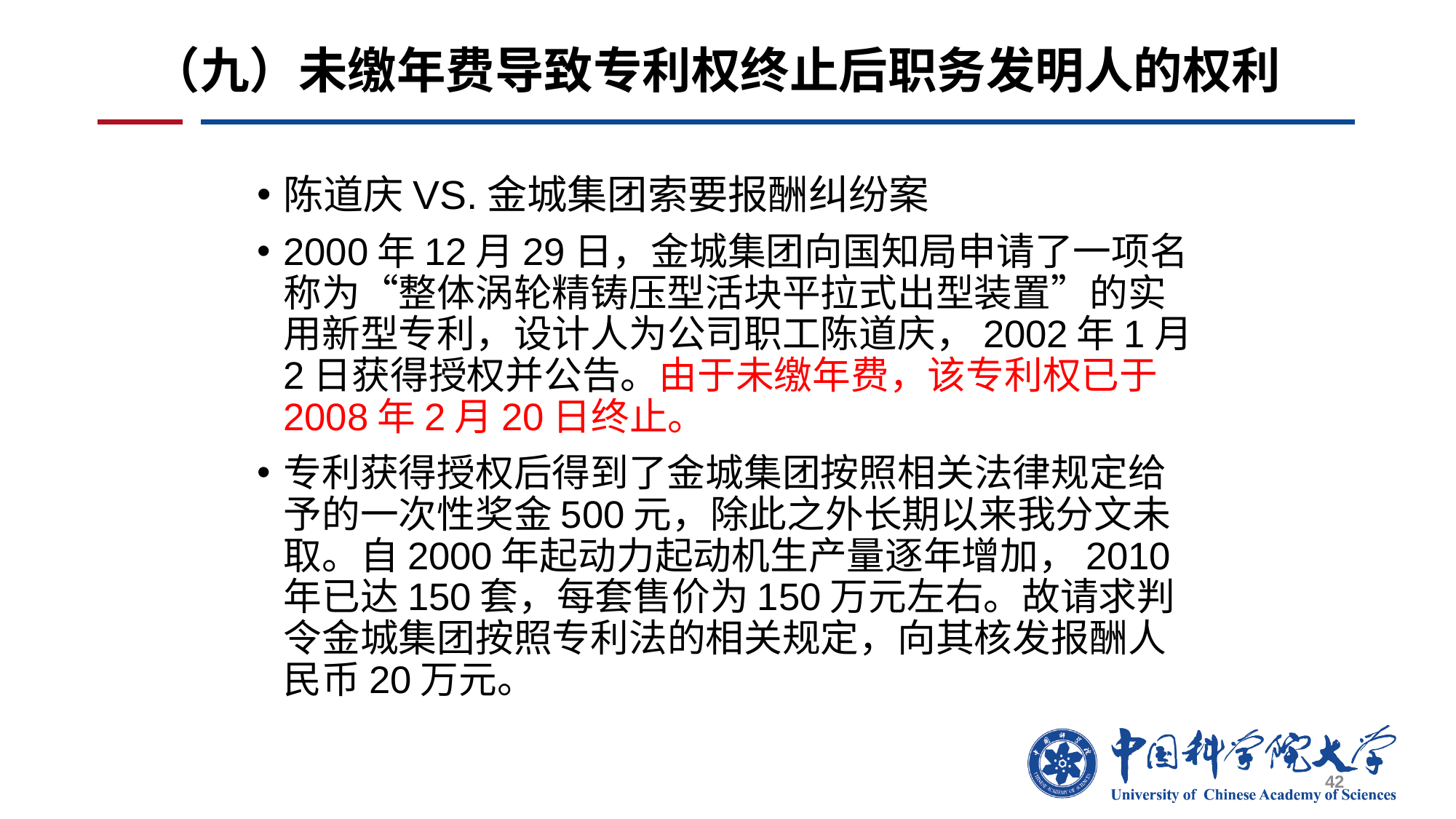

42

# （九）未缴年费导致专利权终止后职务发明人的权利
陈道庆VS.金城集团索要报酬纠纷案
2000年12月29日，金城集团向国知局申请了一项名称为“整体涡轮精铸压型活块平拉式出型装置”的实用新型专利，设计人为公司职工陈道庆，2002年1月2日获得授权并公告。由于未缴年费，该专利权已于2008年2月20日终止。
专利获得授权后得到了金城集团按照相关法律规定给予的一次性奖金500元，除此之外长期以来我分文未取。自2000年起动力起动机生产量逐年增加，2010年已达150套，每套售价为150万元左右。故请求判令金城集团按照专利法的相关规定，向其核发报酬人民币20万元。